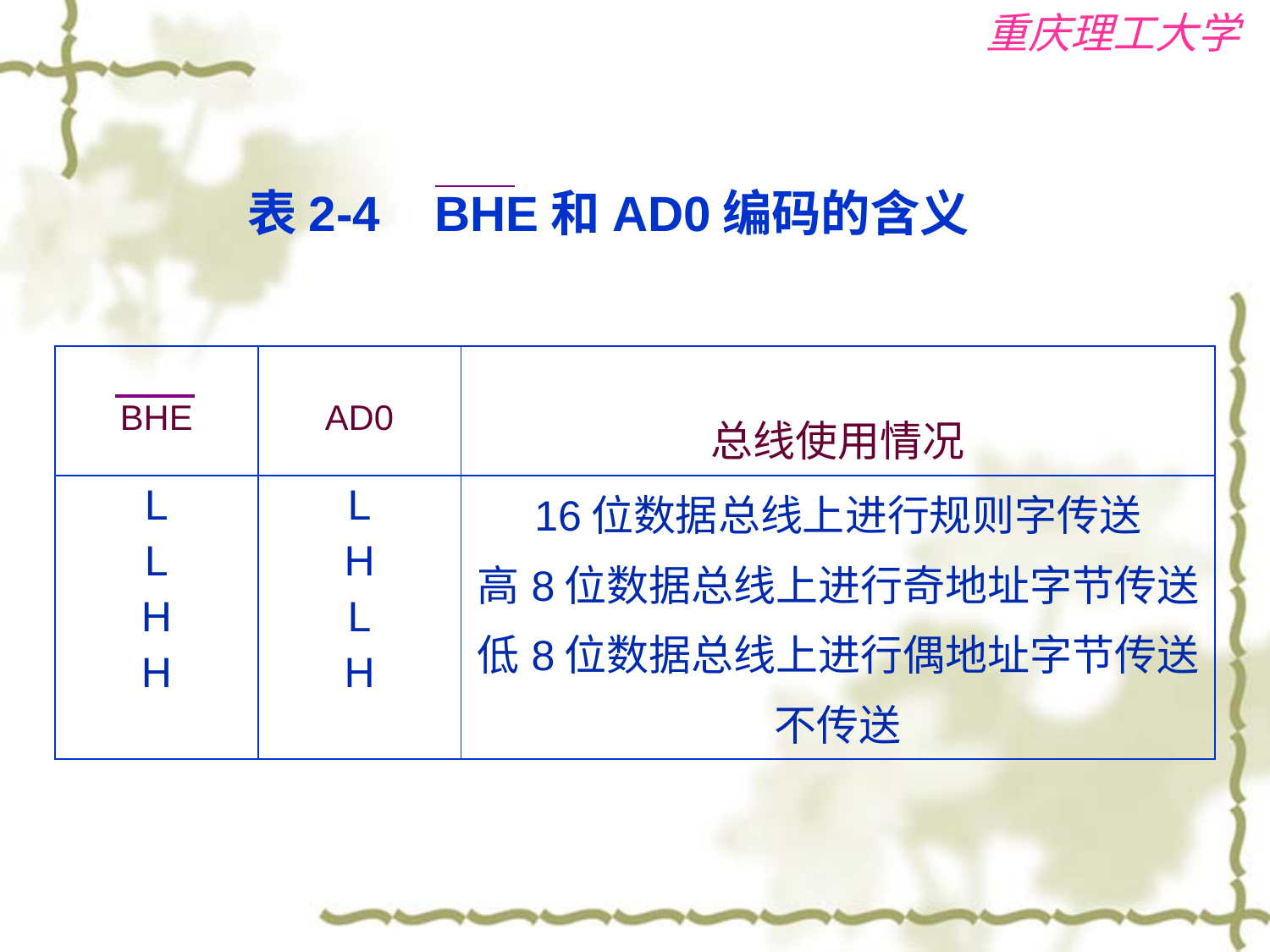

表2-4    BHE和AD0编码的含义
| BHE | AD0 | 总线使用情况 |
| --- | --- | --- |
| L L H H | L H L H | 16位数据总线上进行规则字传送 高8位数据总线上进行奇地址字节传送 低8位数据总线上进行偶地址字节传送 不传送 |